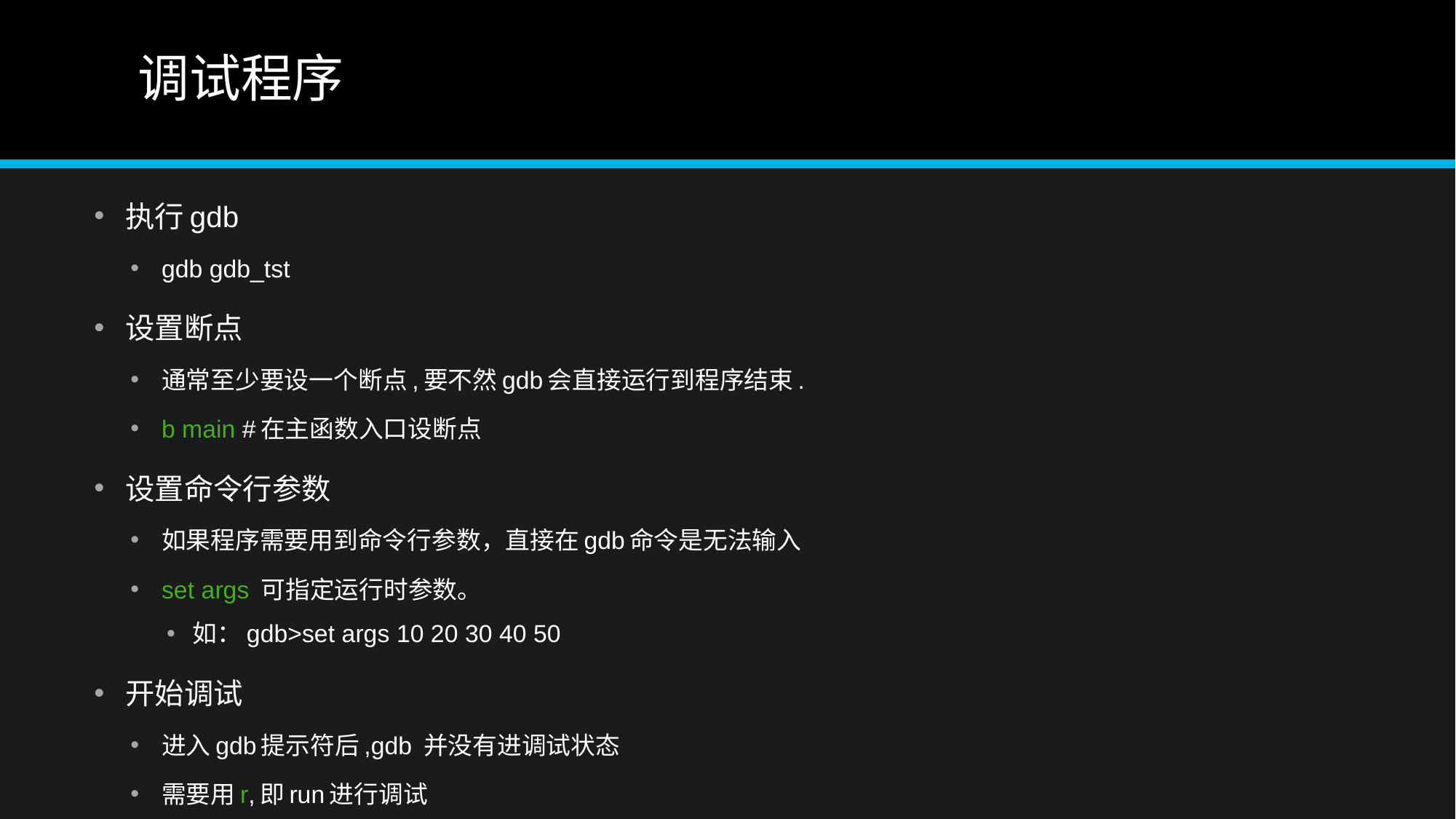

# 调试程序
执行gdb
gdb gdb_tst
设置断点
通常至少要设一个断点,要不然gdb会直接运行到程序结束.
b main #在主函数入口设断点
设置命令行参数
如果程序需要用到命令行参数，直接在gdb命令是无法输入
set args 可指定运行时参数。
如：gdb>set args 10 20 30 40 50
开始调试
进入gdb提示符后,gdb 并没有进调试状态
需要用r,即run进行调试